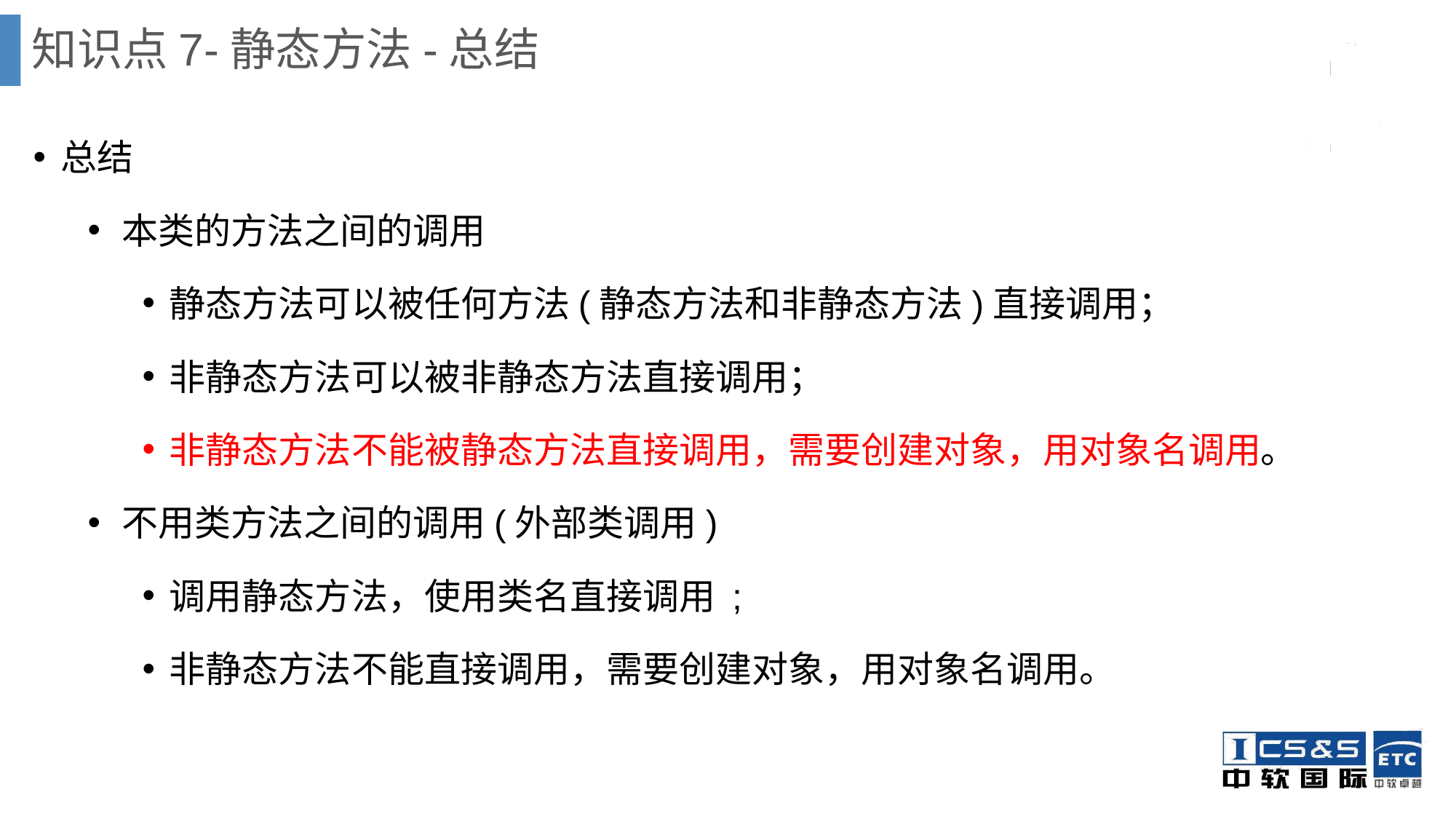

# 知识点7-静态方法-总结
总结
本类的方法之间的调用
静态方法可以被任何方法(静态方法和非静态方法)直接调用；
非静态方法可以被非静态方法直接调用；
非静态方法不能被静态方法直接调用，需要创建对象，用对象名调用。
不用类方法之间的调用(外部类调用)
调用静态方法，使用类名直接调用 ;
非静态方法不能直接调用，需要创建对象，用对象名调用。